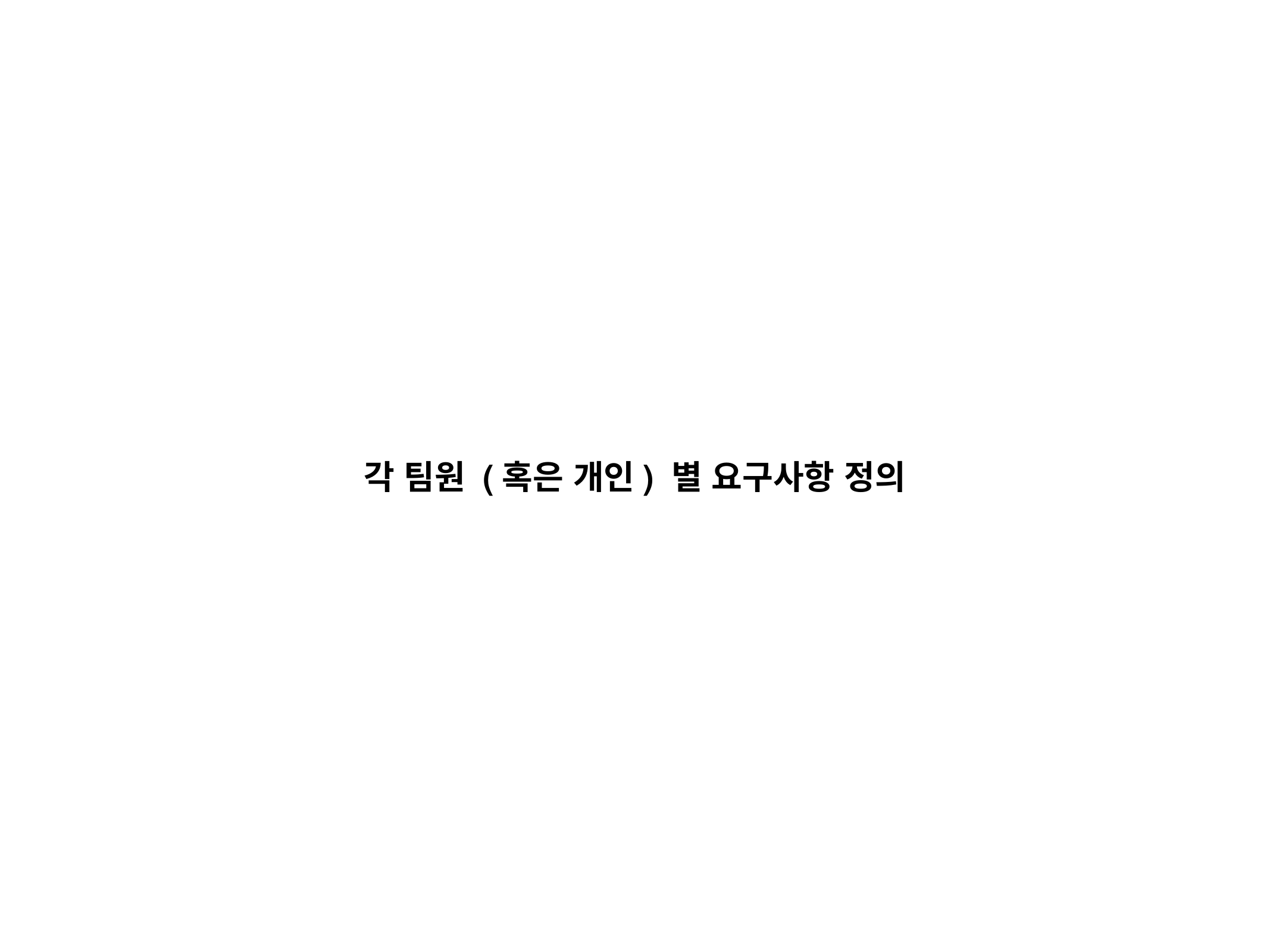

각 팀원 (혹은 개인) 별 요구사항 정의